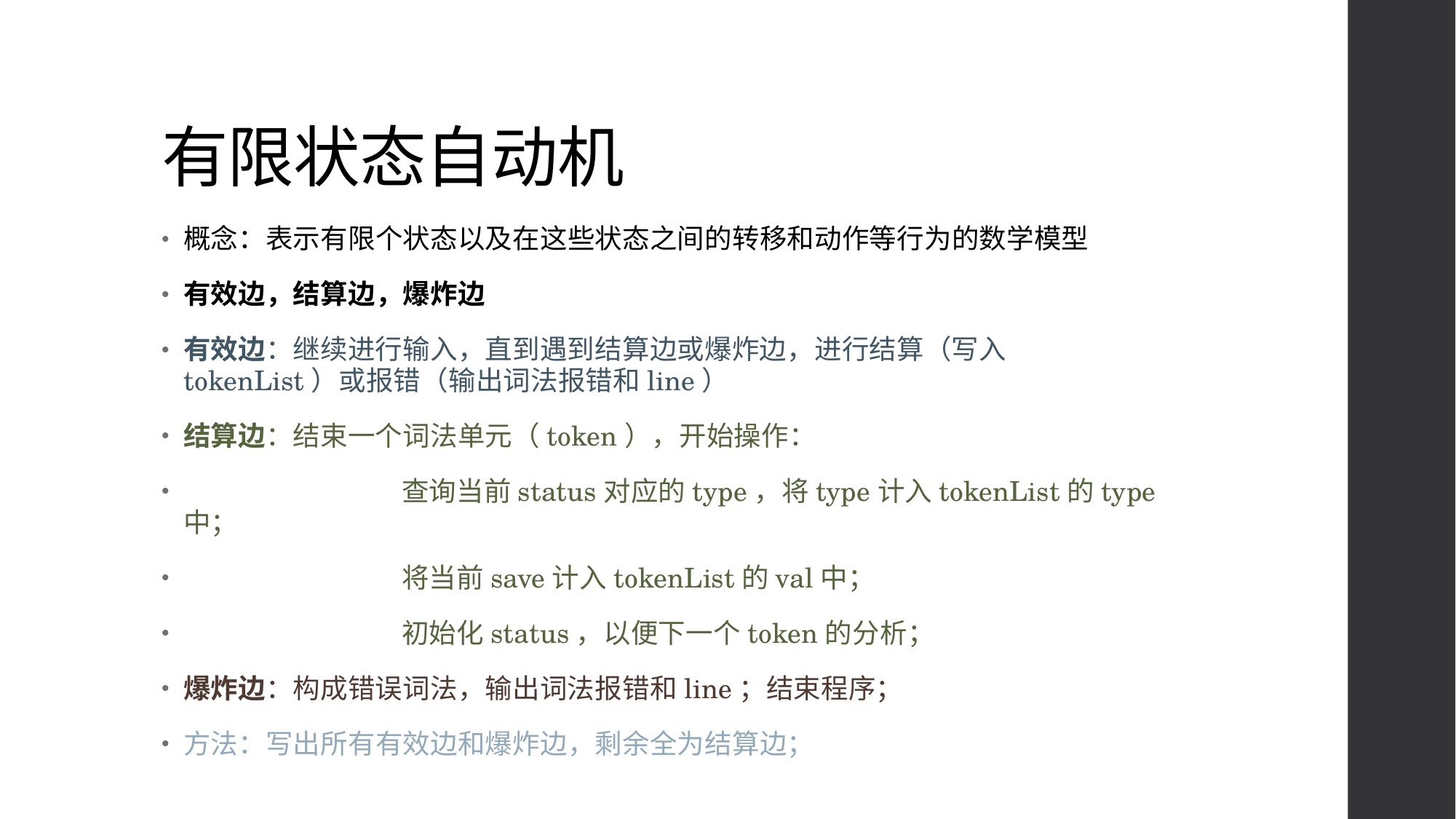

# 有限状态自动机
概念：表示有限个状态以及在这些状态之间的转移和动作等行为的数学模型
有效边，结算边，爆炸边
有效边：继续进行输入，直到遇到结算边或爆炸边，进行结算（写入tokenList）或报错（输出词法报错和line）
结算边：结束一个词法单元（token），开始操作：
		查询当前status对应的type，将type计入tokenList的type中；
		将当前save计入tokenList的val中；
		初始化status，以便下一个token的分析；
爆炸边：构成错误词法，输出词法报错和line；结束程序；
方法：写出所有有效边和爆炸边，剩余全为结算边；